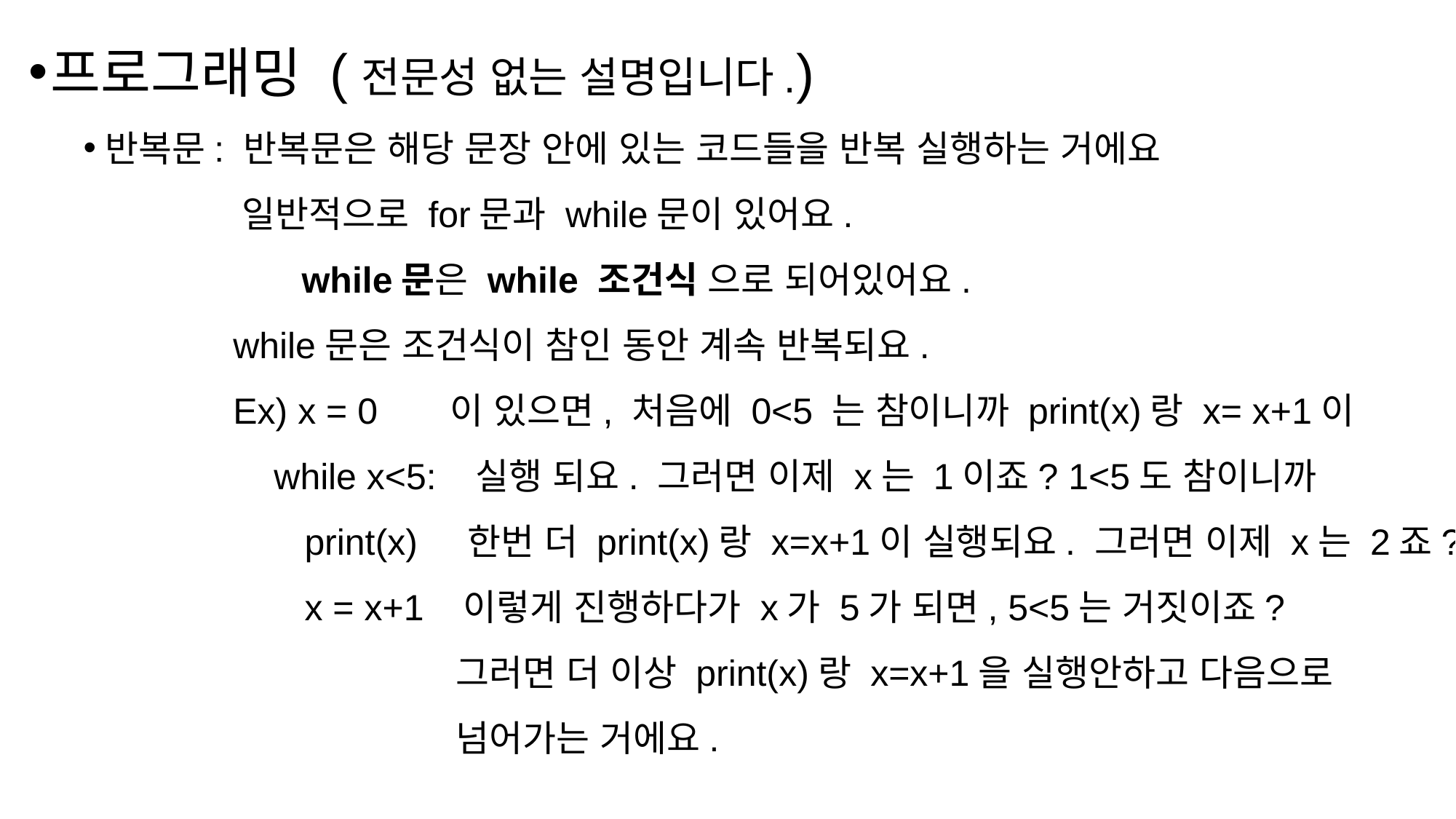

프로그래밍 (전문성 없는 설명입니다.)
반복문: 반복문은 해당 문장 안에 있는 코드들을 반복 실행하는 거에요
    일반적으로 for문과 while문이 있어요.
	while문은 while 조건식 으로 되어있어요.
    while문은 조건식이 참인 동안 계속 반복되요.
    Ex) x = 0	   이 있으면, 처음에 0<5 는 참이니까 print(x)랑 x= x+1이
        while x<5:   실행 되요. 그러면 이제 x는 1이죠? 1<5도 참이니까
           print(x)    한번 더 print(x)랑 x=x+1이 실행되요. 그러면 이제 x는 2죠?
           x = x+1   이렇게 진행하다가 x가 5가 되면, 5<5는 거짓이죠?
                         그러면 더 이상 print(x)랑 x=x+1을 실행안하고 다음으로
                         넘어가는 거에요.